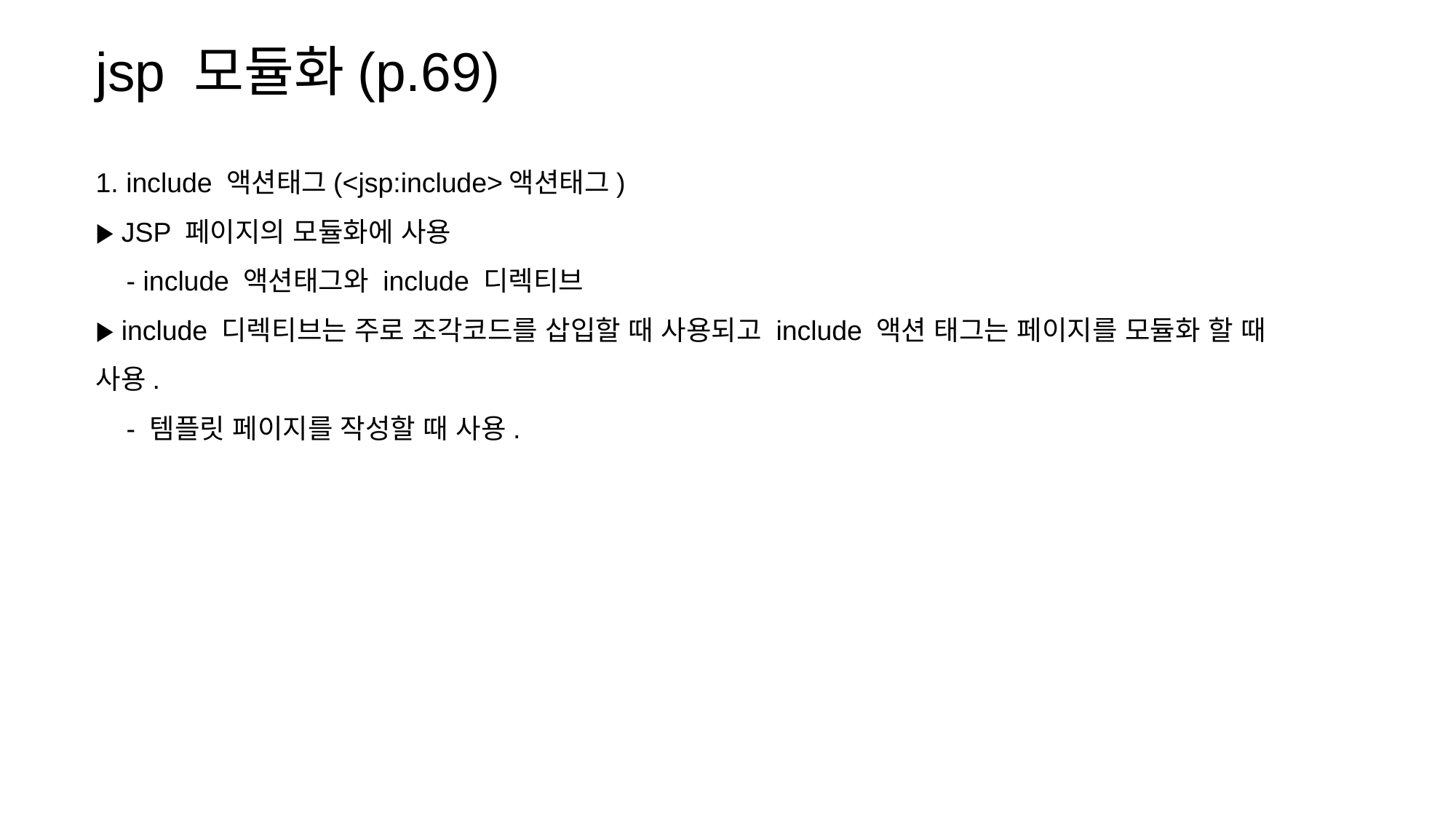

jsp 모듈화(p.69)
1. include 액션태그(<jsp:include>액션태그)
▶ JSP 페이지의 모듈화에 사용
    - include 액션태그와 include 디렉티브
▶ include 디렉티브는 주로 조각코드를 삽입할 때 사용되고 include 액션 태그는 페이지를 모듈화 할 때 사용.
    - 템플릿 페이지를 작성할 때 사용.